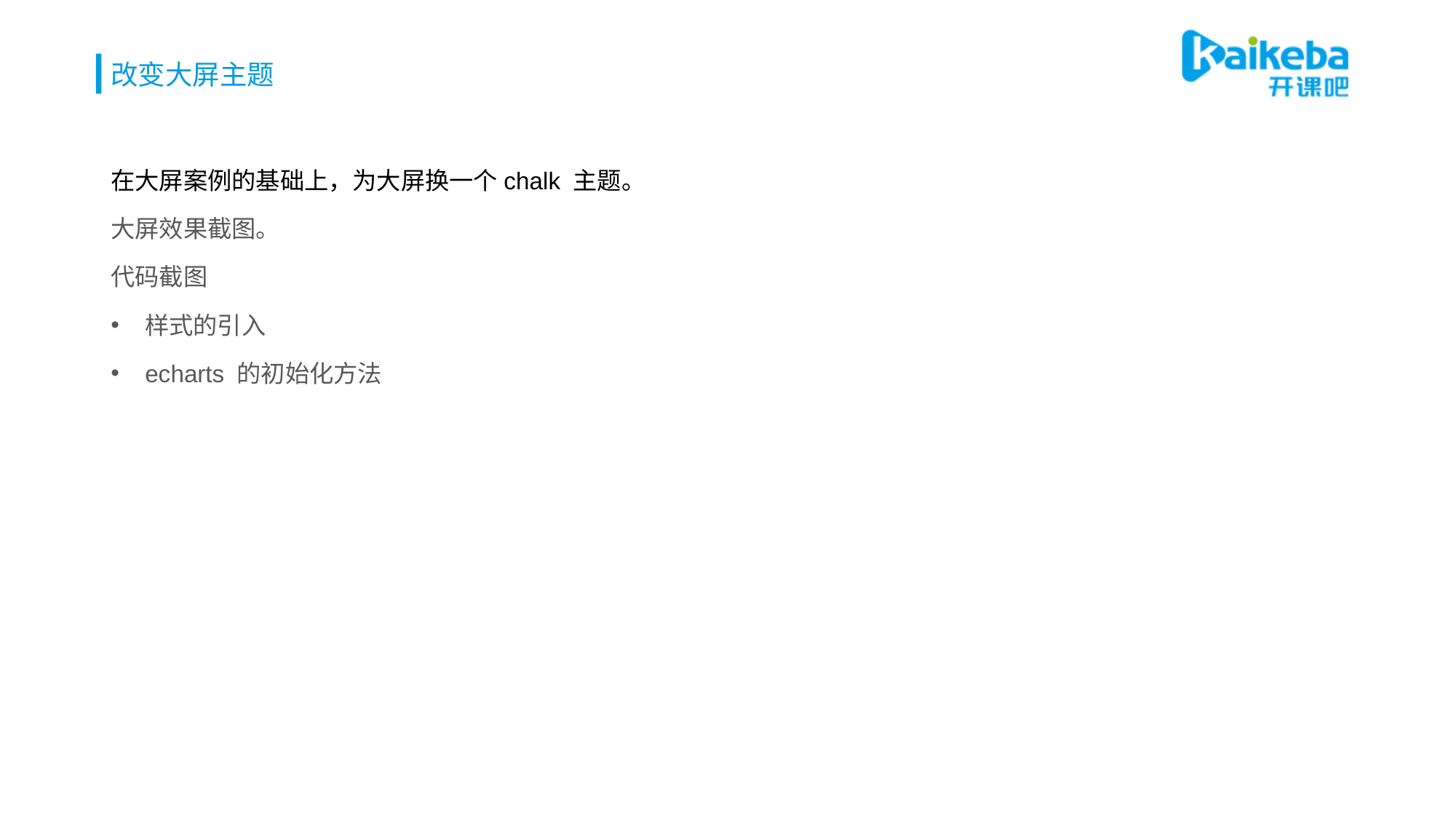

# 改变大屏主题
在大屏案例的基础上，为大屏换一个chalk 主题。
大屏效果截图。
代码截图
样式的引入
echarts 的初始化方法